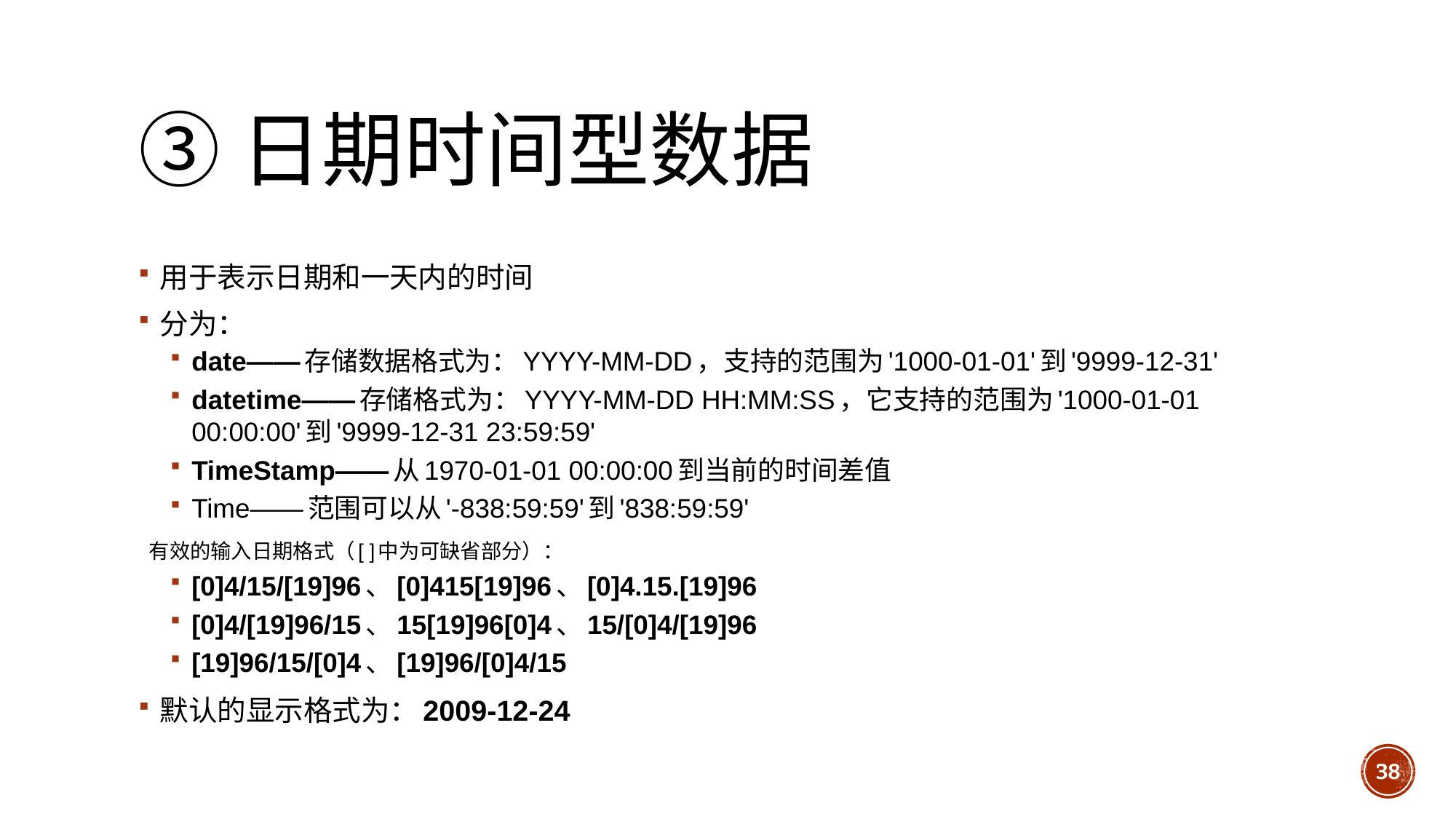

# ③日期时间型数据
用于表示日期和一天内的时间
分为：
date——存储数据格式为：YYYY-MM-DD，支持的范围为'1000-01-01'到'9999-12-31'
datetime——存储格式为：YYYY-MM-DD HH:MM:SS，它支持的范围为'1000-01-01 00:00:00'到'9999-12-31 23:59:59'
TimeStamp——从1970-01-01 00:00:00到当前的时间差值
Time——范围可以从'-838:59:59'到'838:59:59'
有效的输入日期格式（[ ]中为可缺省部分）：
[0]4/15/[19]96、[0]415[19]96、[0]4.15.[19]96
[0]4/[19]96/15、15[19]96[0]4、15/[0]4/[19]96
[19]96/15/[0]4、[19]96/[0]4/15
默认的显示格式为：2009-12-24
38